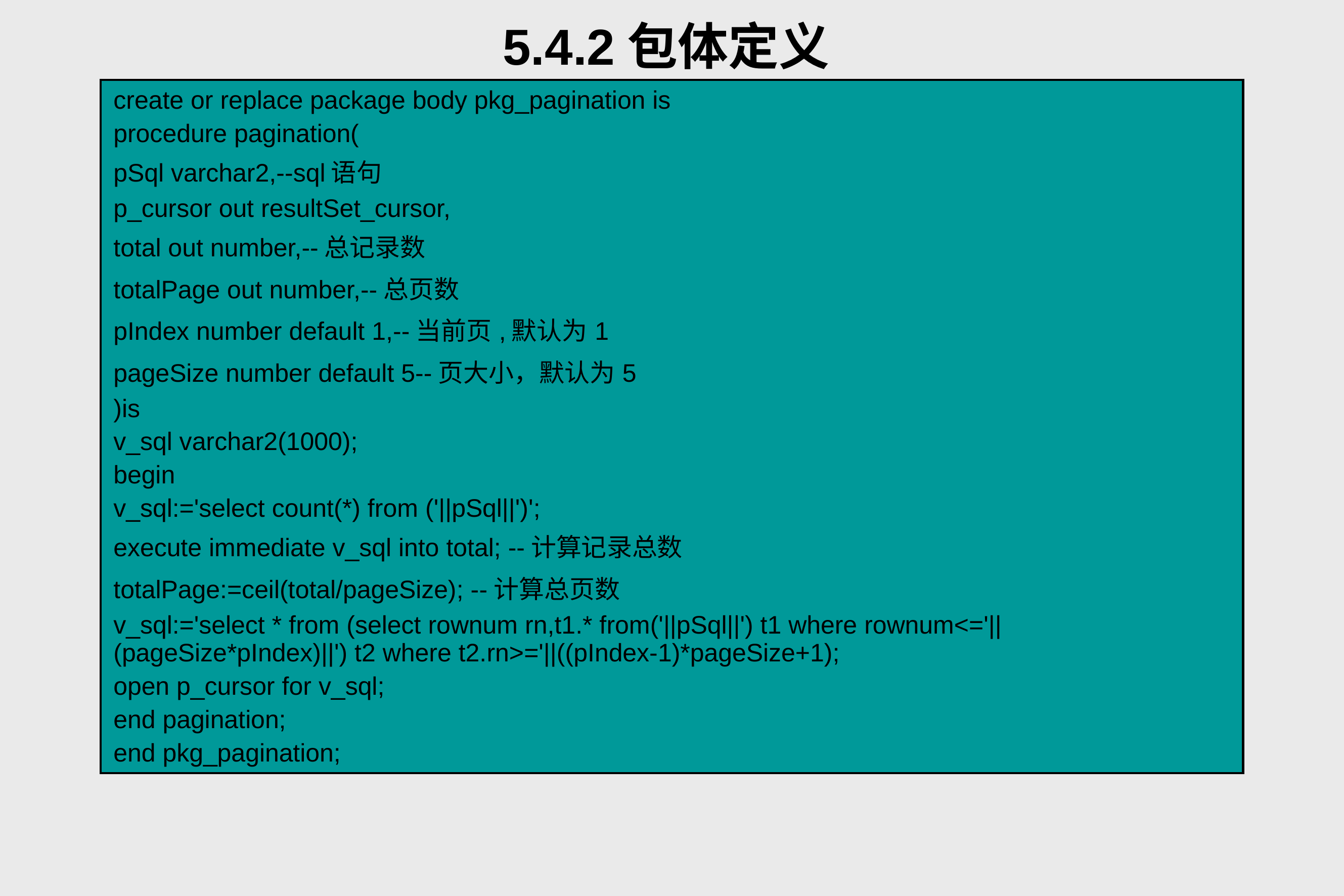

# 5.4.2包体定义
| create or replace package body pkg\_pagination is procedure pagination( pSql varchar2,--sql语句 p\_cursor out resultSet\_cursor, total out number,--总记录数 totalPage out number,--总页数 pIndex number default 1,--当前页,默认为1 pageSize number default 5--页大小，默认为5 )is v\_sql varchar2(1000); begin v\_sql:='select count(\*) from ('||pSql||')'; execute immediate v\_sql into total; --计算记录总数 totalPage:=ceil(total/pageSize); --计算总页数 v\_sql:='select \* from (select rownum rn,t1.\* from('||pSql||') t1 where rownum<='||(pageSize\*pIndex)||') t2 where t2.rn>='||((pIndex-1)\*pageSize+1); open p\_cursor for v\_sql; end pagination; end pkg\_pagination; |
| --- |